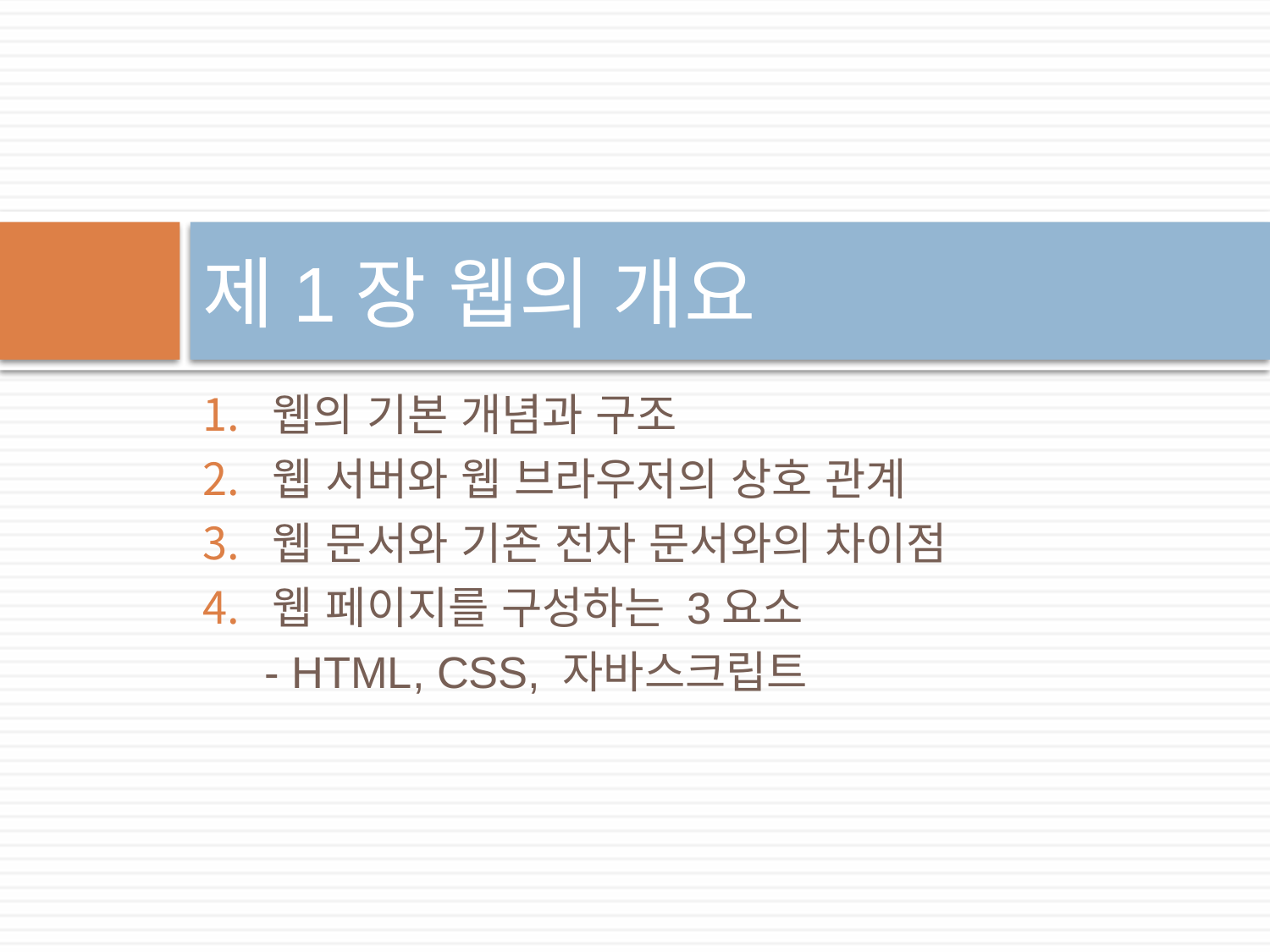

# 제1장 웹의 개요
웹의 기본 개념과 구조
웹 서버와 웹 브라우저의 상호 관계
웹 문서와 기존 전자 문서와의 차이점
웹 페이지를 구성하는 3요소
     - HTML, CSS, 자바스크립트